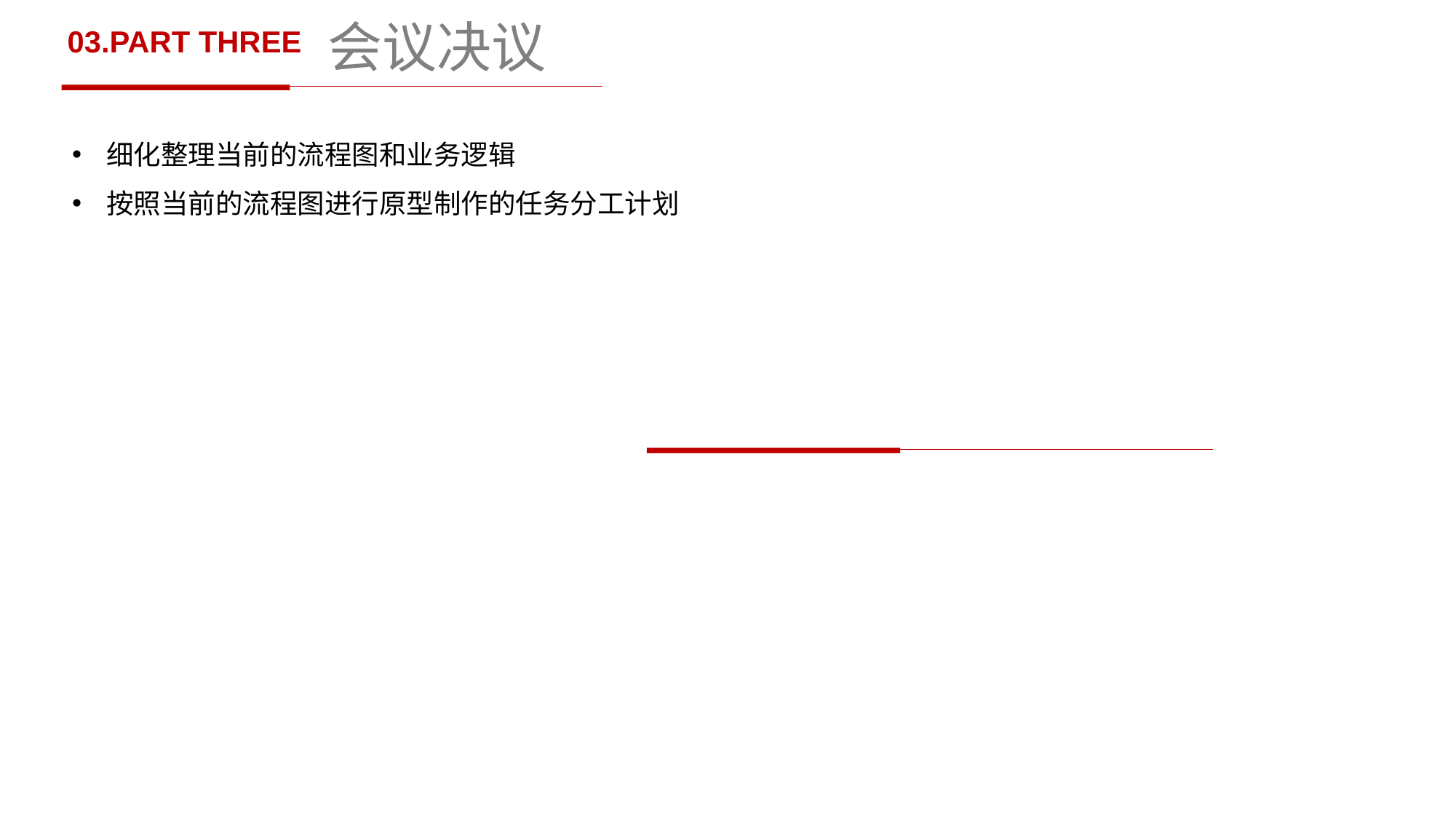

# 会议决议
03.PART THREE

细化整理当前的流程图和业务逻辑
按照当前的流程图进行原型制作的任务分工计划